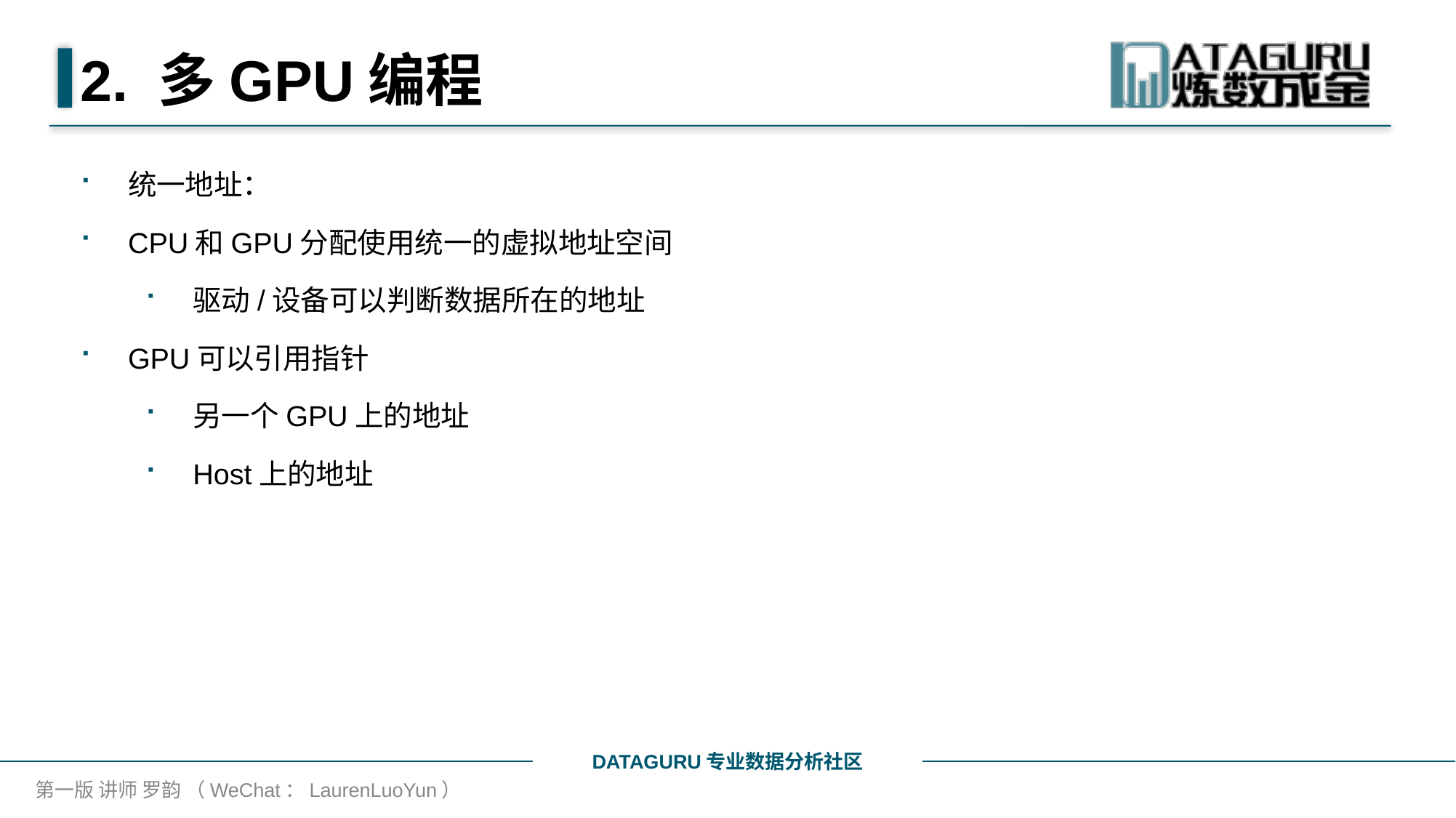

# 2. 多GPU编程
统一地址：
CPU和GPU分配使用统一的虚拟地址空间
驱动/设备可以判断数据所在的地址
GPU可以引用指针
另一个GPU上的地址
Host上的地址